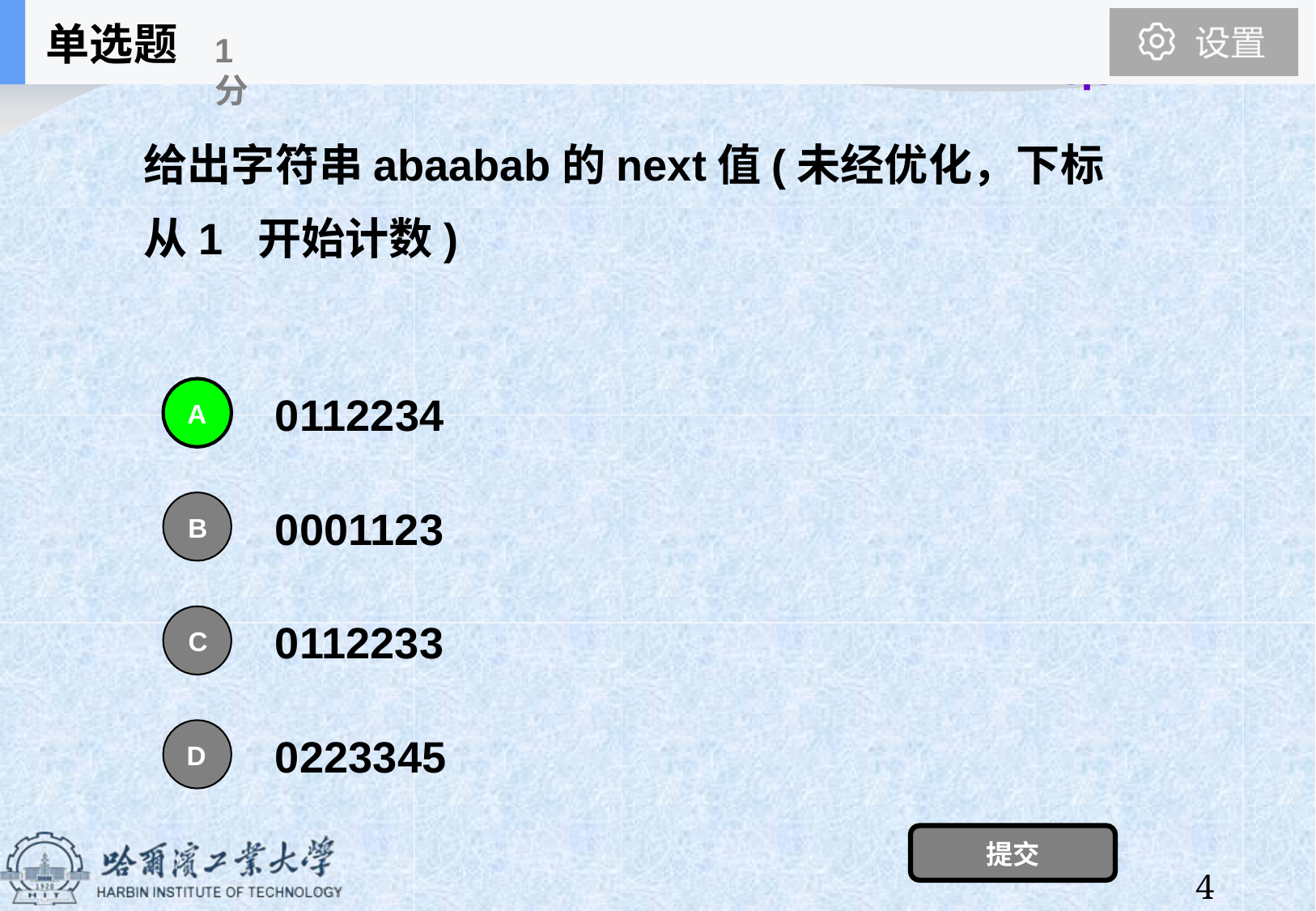

第4章	串

单选题
1分
给出字符串abaabab的next值(未经优化，下标从1  开始计数)

0112234
A

0001123
B

0112233
C

0223345
D

提交
43